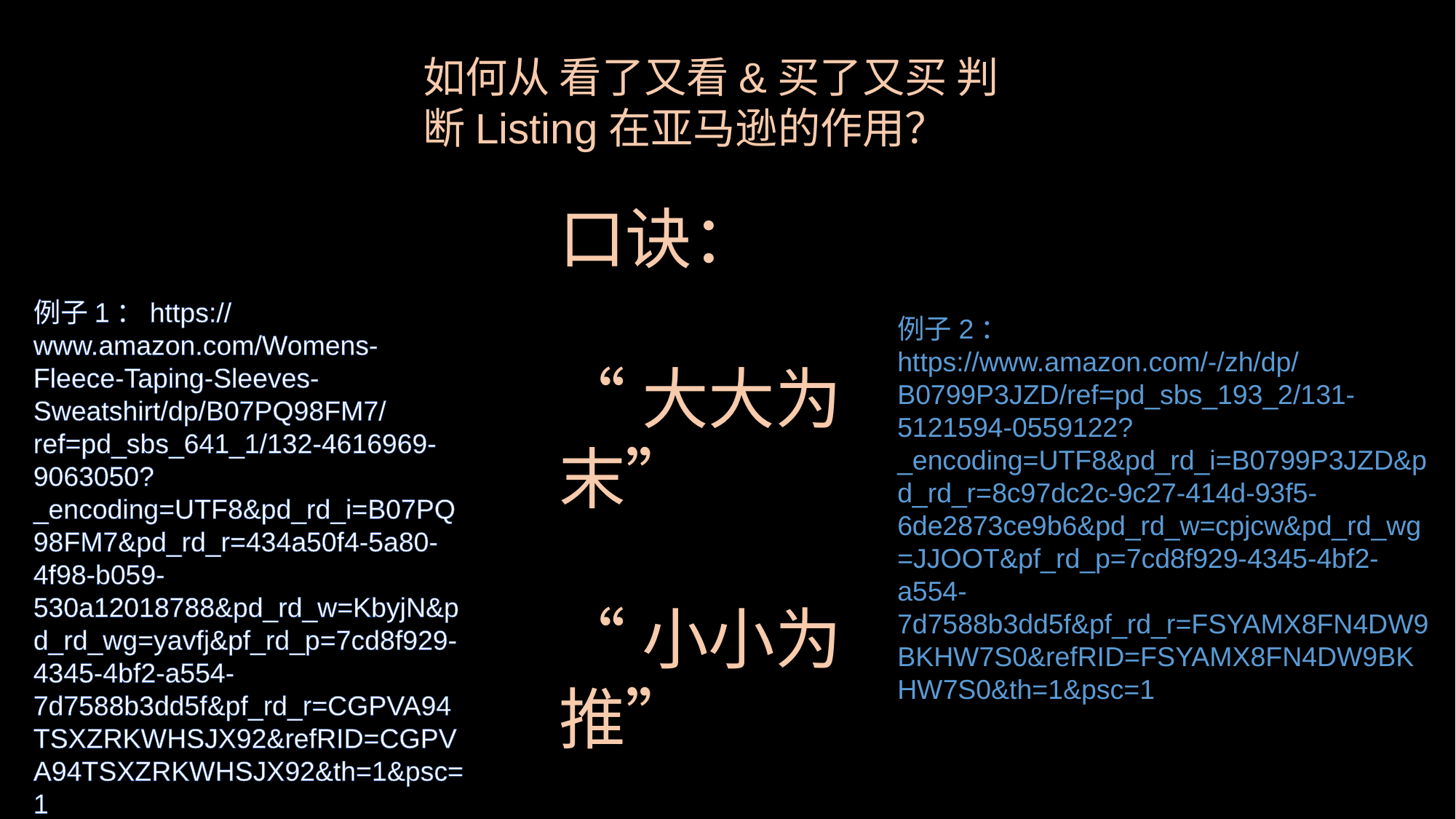

如何从 看了又看&买了又买 判断Listing在亚马逊的作用？
口诀：

“大大为末”

“小小为推”

“大小为转”

例子1：https://www.amazon.com/Womens-Fleece-Taping-Sleeves-Sweatshirt/dp/B07PQ98FM7/ref=pd_sbs_641_1/132-4616969-9063050?_encoding=UTF8&pd_rd_i=B07PQ98FM7&pd_rd_r=434a50f4-5a80-4f98-b059-530a12018788&pd_rd_w=KbyjN&pd_rd_wg=yavfj&pf_rd_p=7cd8f929-4345-4bf2-a554-7d7588b3dd5f&pf_rd_r=CGPVA94TSXZRKWHSJX92&refRID=CGPVA94TSXZRKWHSJX92&th=1&psc=1
例子2：
https://www.amazon.com/-/zh/dp/B0799P3JZD/ref=pd_sbs_193_2/131-5121594-0559122?_encoding=UTF8&pd_rd_i=B0799P3JZD&pd_rd_r=8c97dc2c-9c27-414d-93f5-6de2873ce9b6&pd_rd_w=cpjcw&pd_rd_wg=JJOOT&pf_rd_p=7cd8f929-4345-4bf2-a554-7d7588b3dd5f&pf_rd_r=FSYAMX8FN4DW9BKHW7S0&refRID=FSYAMX8FN4DW9BKHW7S0&th=1&psc=1